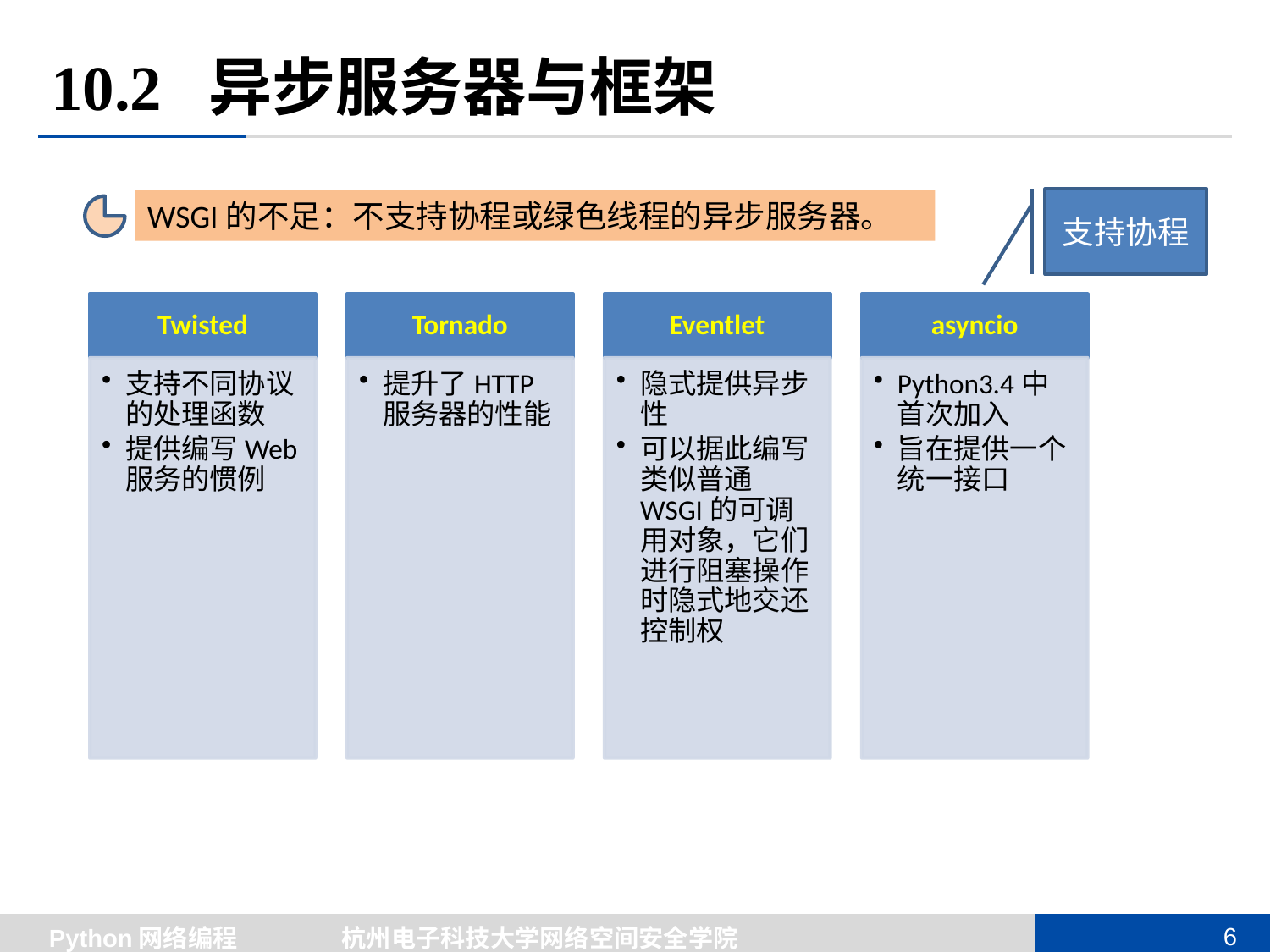

# 10.2  异步服务器与框架
支持协程
WSGI的不足：不支持协程或绿色线程的异步服务器。

Twisted
支持不同协议的处理函数
提供编写Web服务的惯例
Tornado
提升了HTTP服务器的性能
Eventlet
隐式提供异步性
可以据此编写类似普通WSGI的可调用对象，它们进行阻塞操作时隐式地交还控制权
asyncio
Python3.4中首次加入
旨在提供一个统一接口